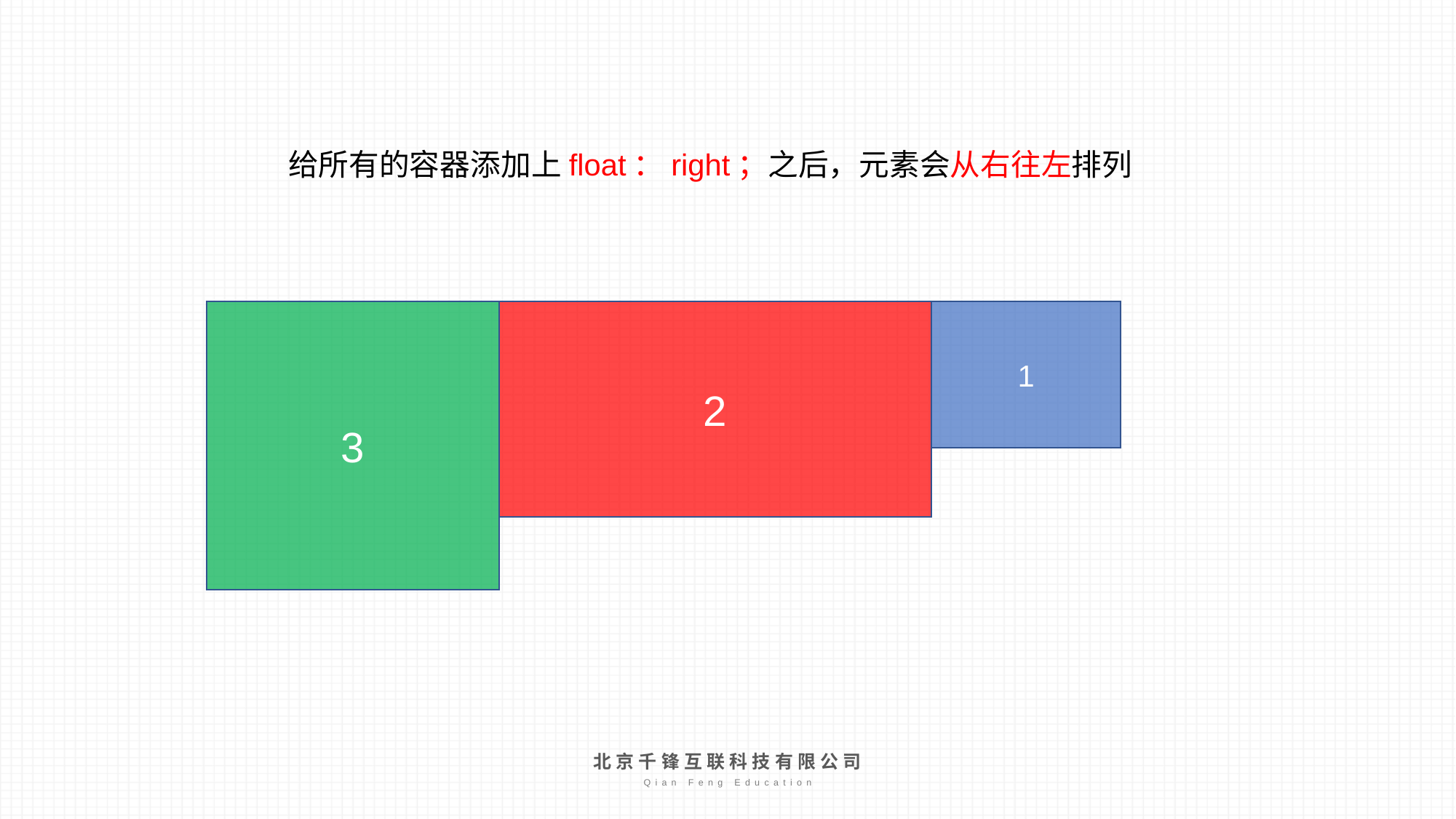

给所有的容器添加上float：right；之后，元素会从右往左排列
3
2
1
北京千锋互联科技有限公司
Qian Feng Education